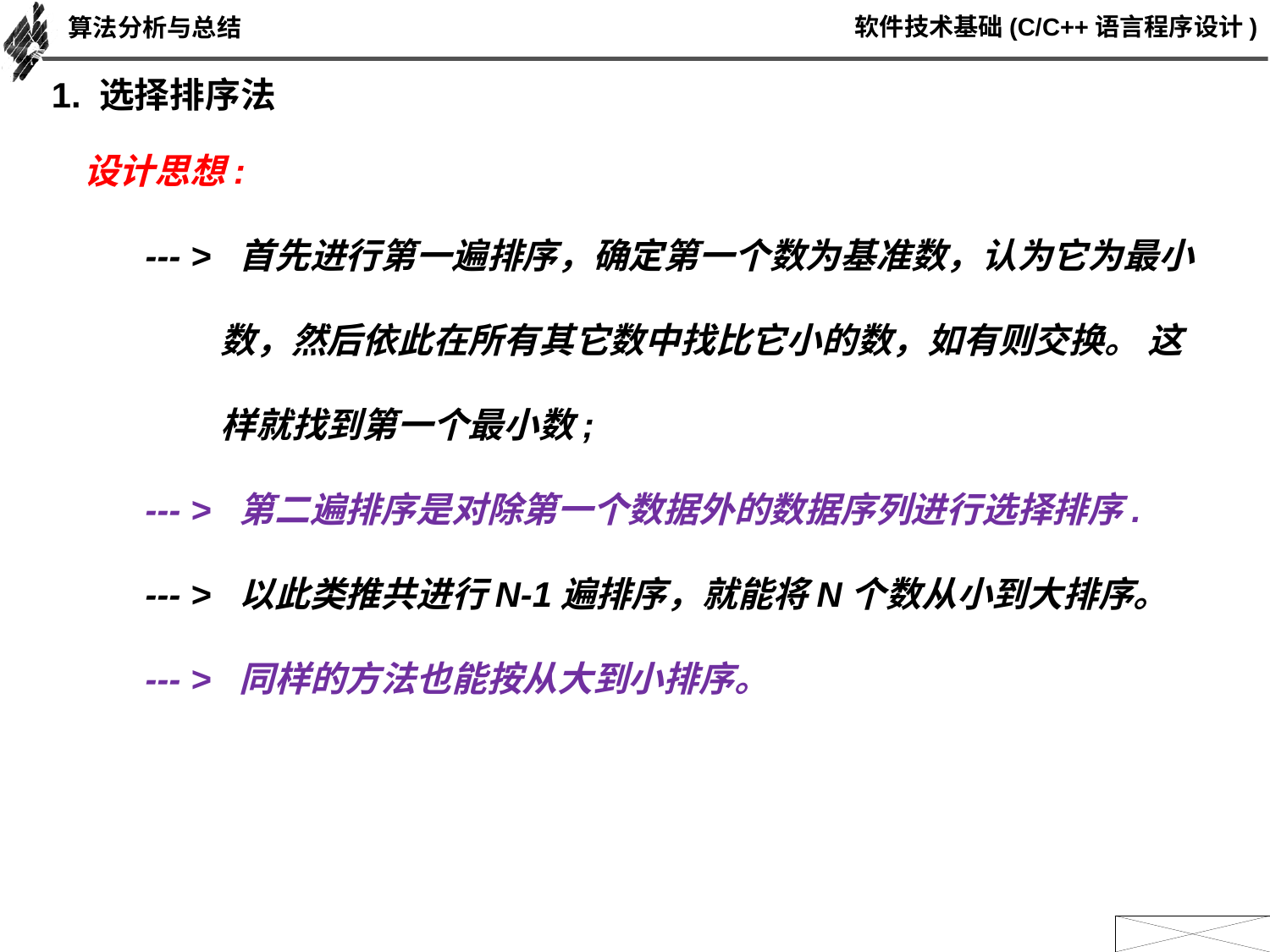

算法分析与总结
1. 选择排序法
 设计思想:
        --- >  首先进行第一遍排序，确定第一个数为基准数，认为它为最小
                  数，然后依此在所有其它数中找比它小的数，如有则交换。 这
                  样就找到第一个最小数;
        --- >  第二遍排序是对除第一个数据外的数据序列进行选择排序.
        --- >  以此类推共进行N-1遍排序，就能将N个数从小到大排序。
        --- >  同样的方法也能按从大到小排序。